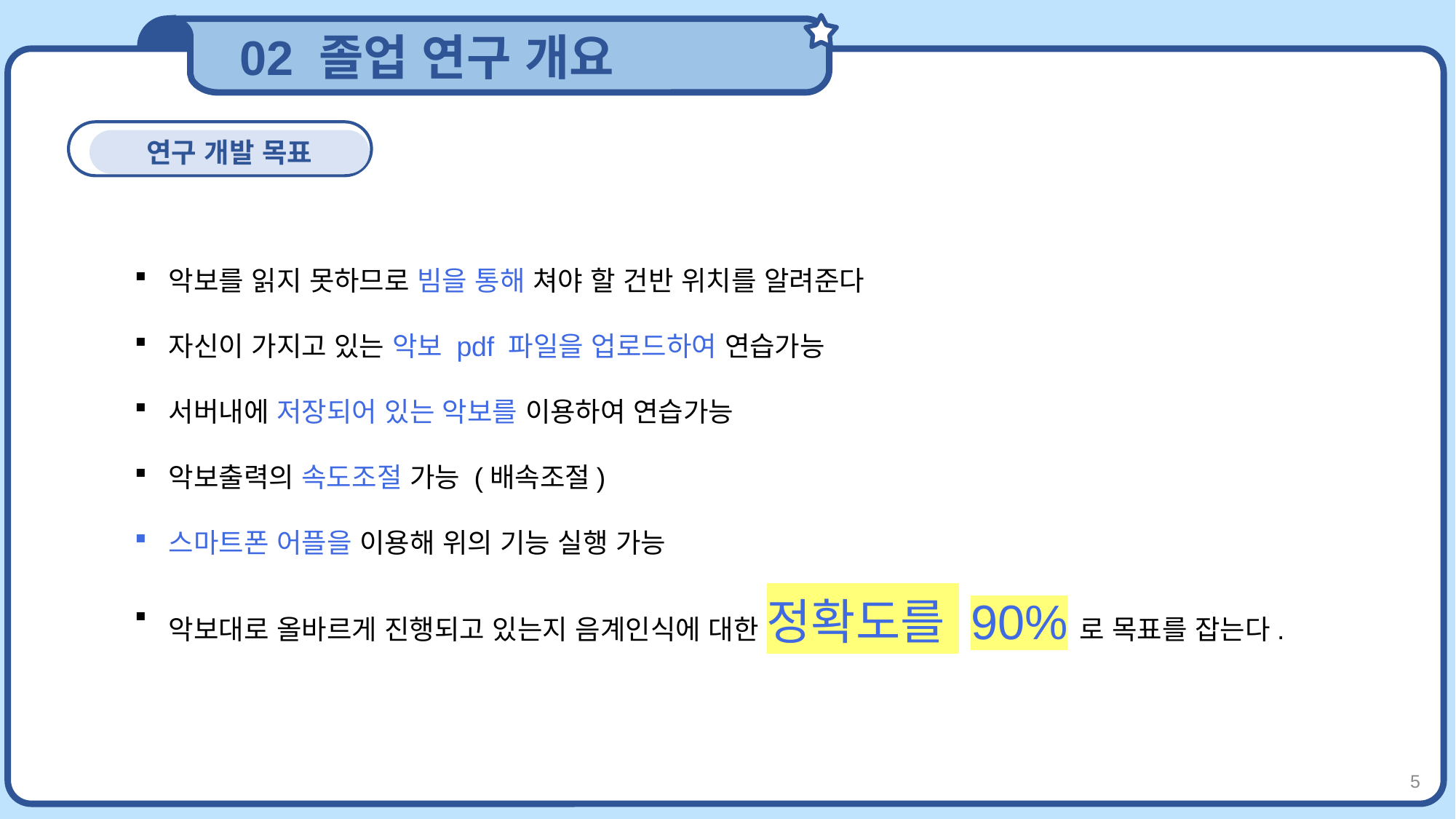

02 졸업 연구 개요

CONTENTS
연구 개발 목표
악보를 읽지 못하므로 빔을 통해 쳐야 할 건반 위치를 알려준다

자신이 가지고 있는 악보 pdf 파일을 업로드하여 연습가능

서버내에 저장되어 있는 악보를 이용하여 연습가능

악보출력의 속도조절 가능 (배속조절)

스마트폰 어플을 이용해 위의 기능 실행 가능

악보대로 올바르게 진행되고 있는지 음계인식에 대한 정확도를 90%로 목표를 잡는다.
5